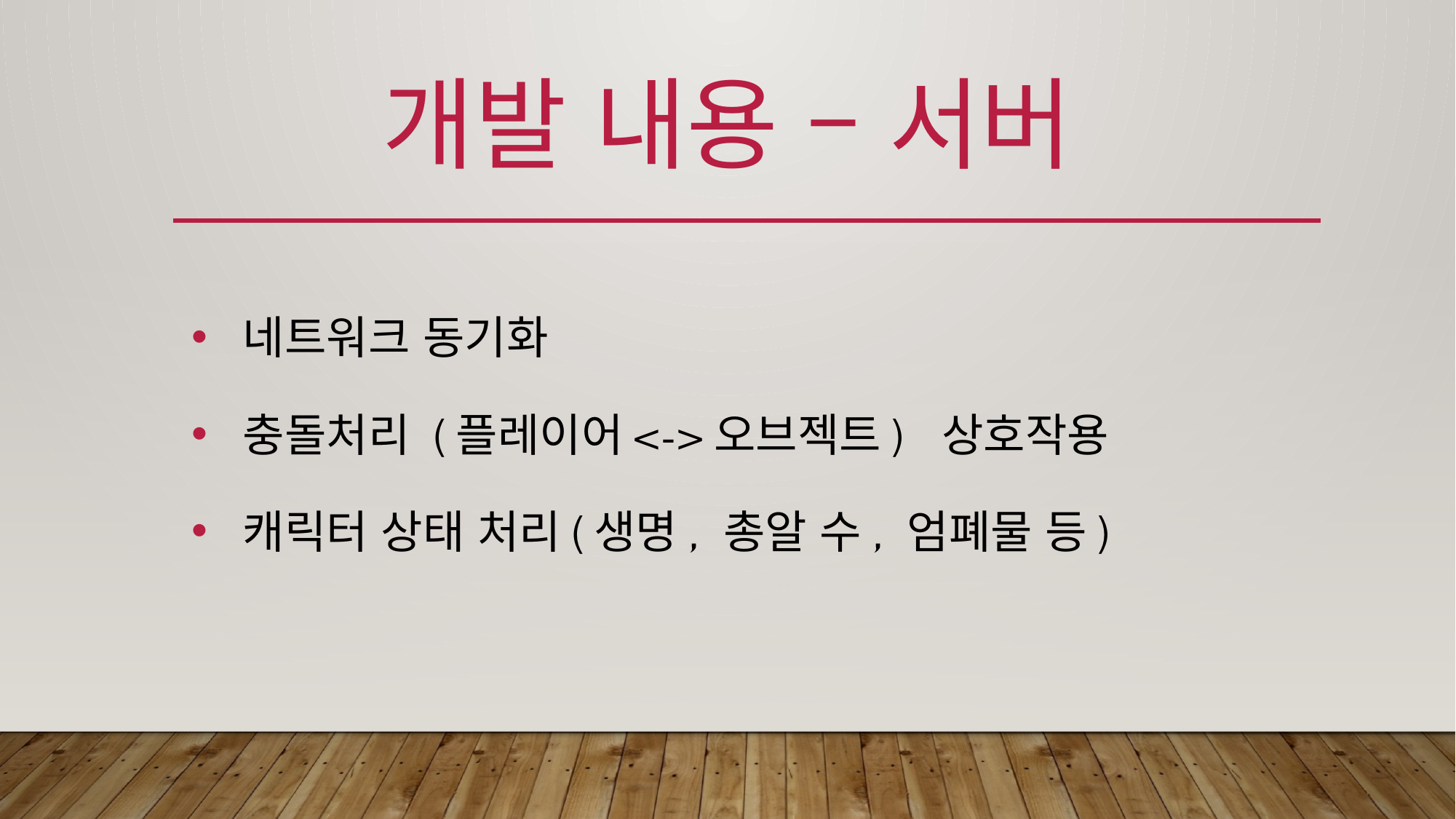

개발 내용 – 서버
 네트워크 동기화
 충돌처리 (플레이어<->오브젝트)  상호작용
 캐릭터 상태 처리(생명, 총알 수, 엄폐물 등)